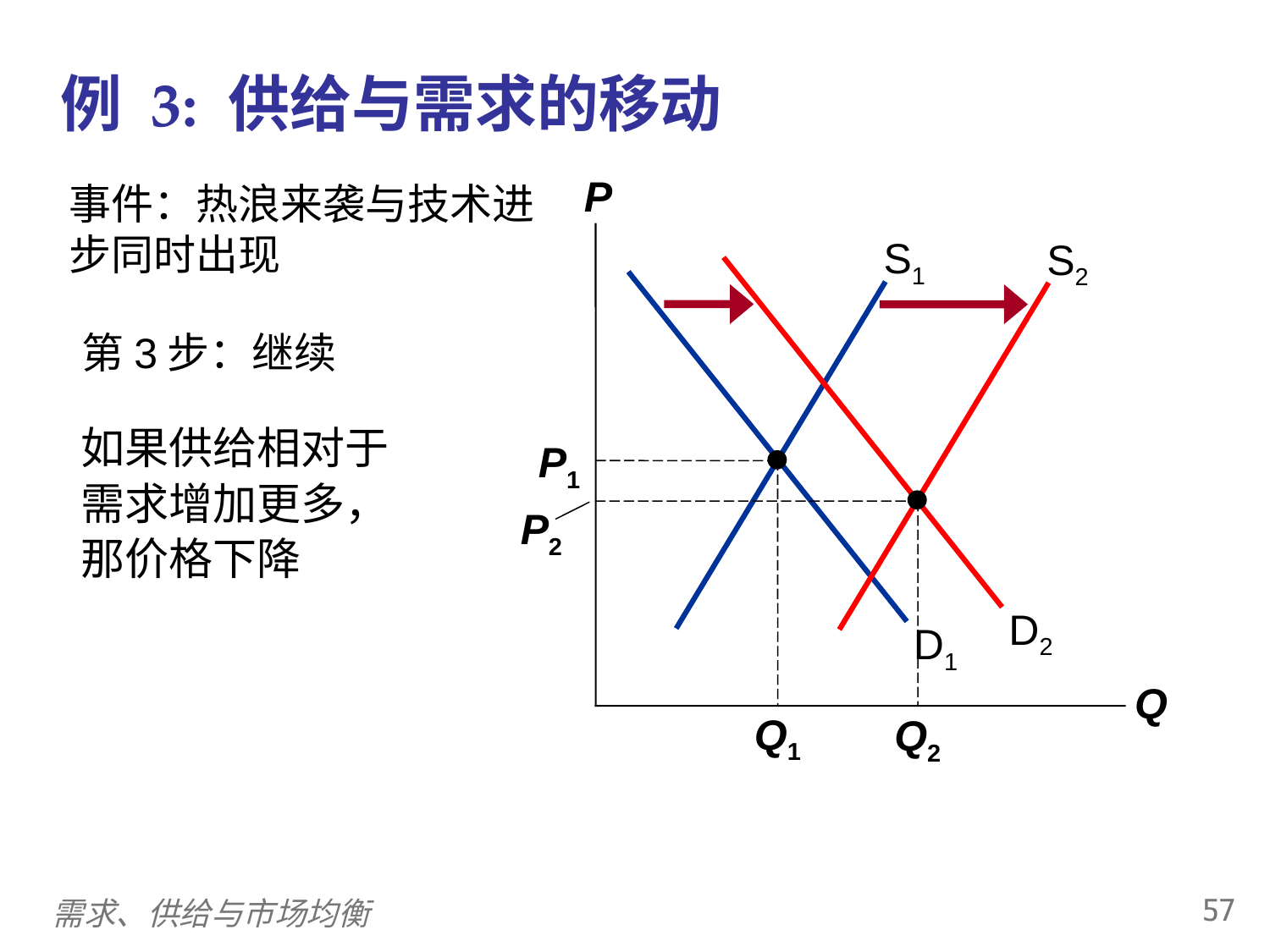

例 3: 供给与需求的移动
P

Q
事件：热浪来袭与技术进步同时出现

S1

S2

D2

D1

第3步：继续
如果供给相对于需求增加更多，那价格下降
P1

Q1

P2
Q2
57
需求、供给与市场均衡